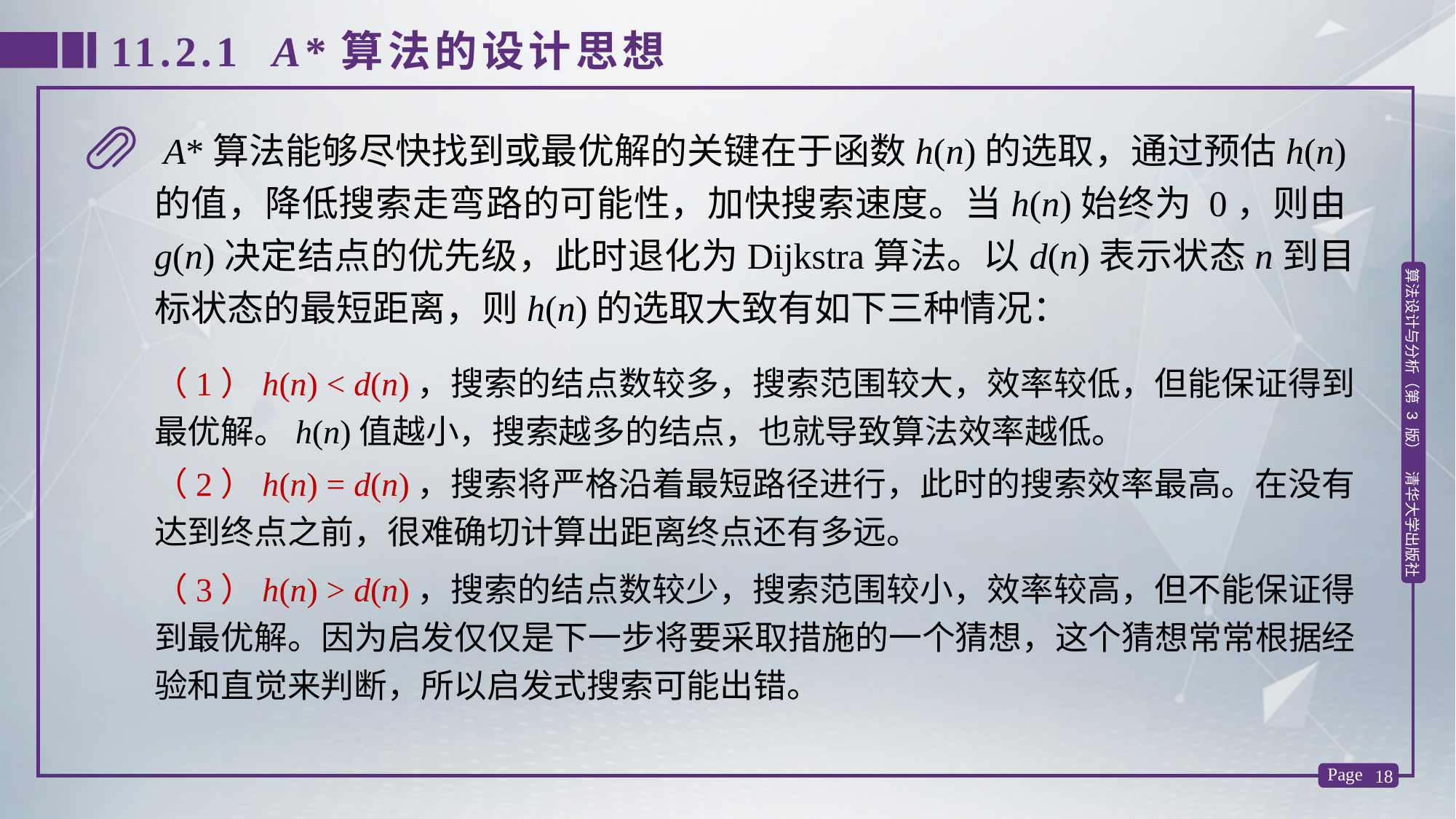

11.2.1  A*算法的设计思想
 A*算法能够尽快找到或最优解的关键在于函数h(n)的选取，通过预估h(n)的值，降低搜索走弯路的可能性，加快搜索速度。当h(n)始终为 0，则由g(n)决定结点的优先级，此时退化为Dijkstra算法。以d(n)表示状态n到目标状态的最短距离，则h(n)的选取大致有如下三种情况：

（1）h(n) < d(n)，搜索的结点数较多，搜索范围较大，效率较低，但能保证得到最优解。h(n)值越小，搜索越多的结点，也就导致算法效率越低。
（2）h(n) = d(n)，搜索将严格沿着最短路径进行，此时的搜索效率最高。在没有达到终点之前，很难确切计算出距离终点还有多远。
（3）h(n) > d(n)，搜索的结点数较少，搜索范围较小，效率较高，但不能保证得到最优解。因为启发仅仅是下一步将要采取措施的一个猜想，这个猜想常常根据经验和直觉来判断，所以启发式搜索可能出错。